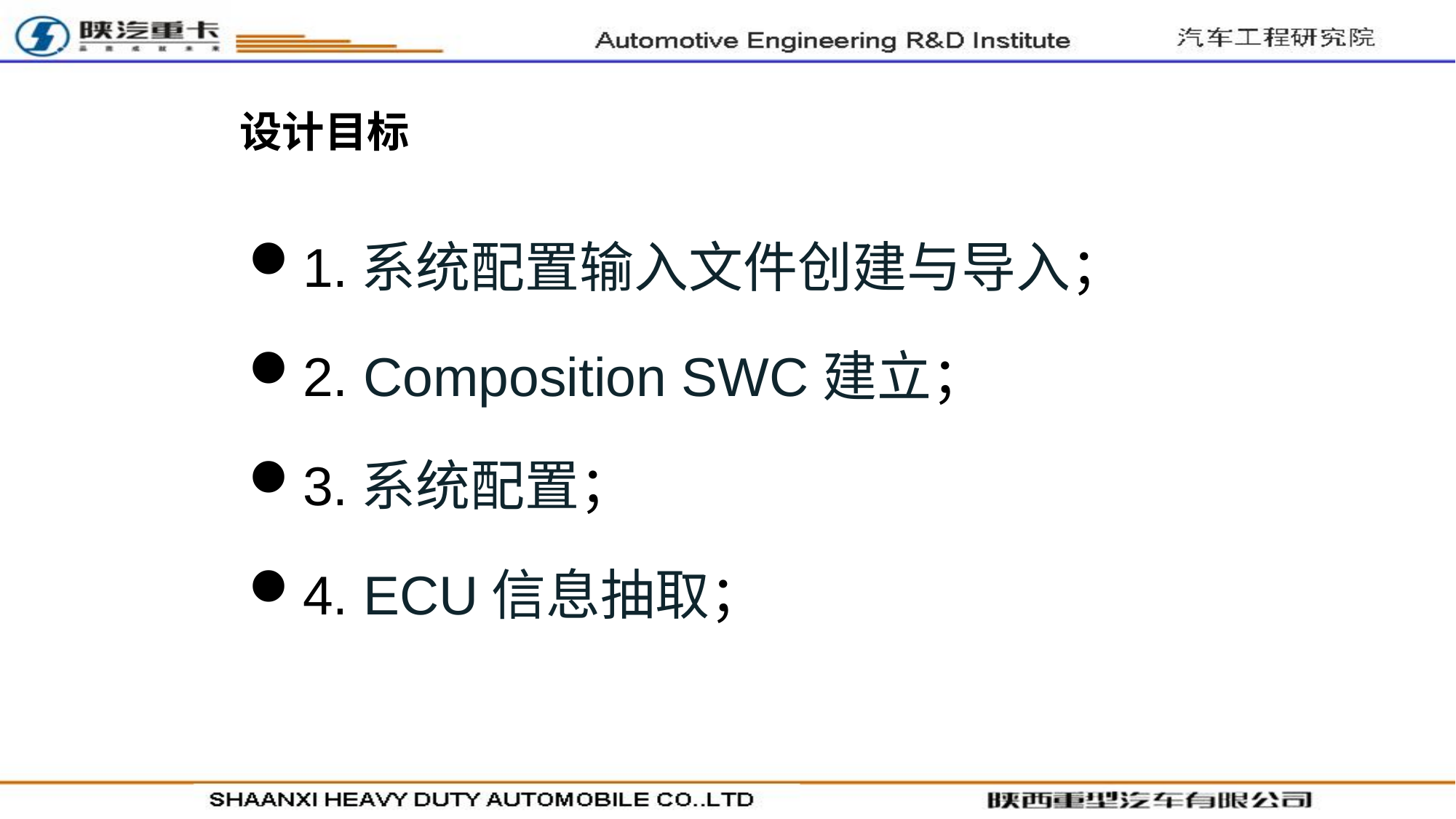

设计目标
1.系统配置输入文件创建与导入；
2. Composition SWC建立；
3.系统配置；
4. ECU信息抽取；